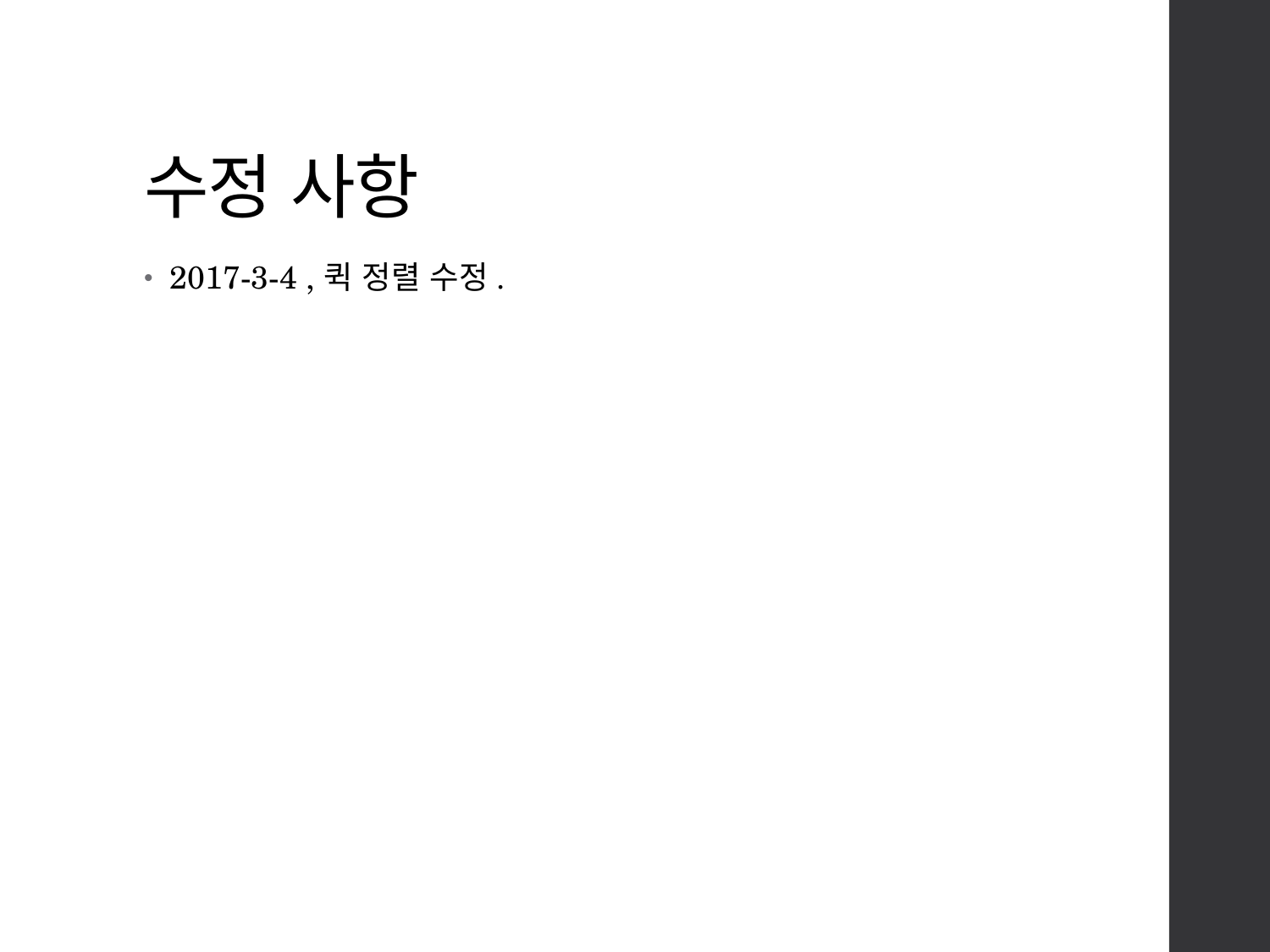

# 수정 사항
2017-3-4 ,퀵 정렬 수정.